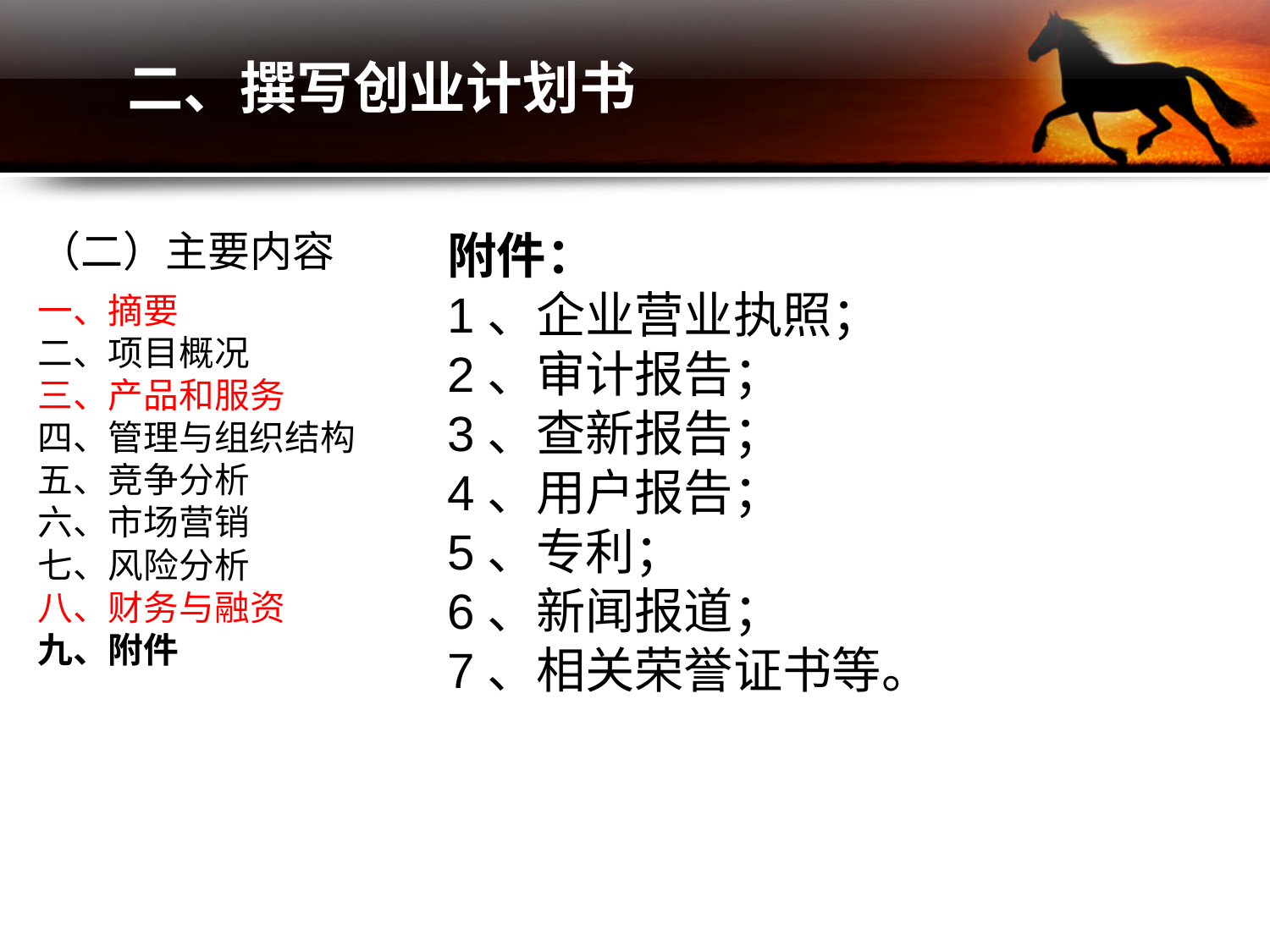

二、撰写创业计划书
（二）主要内容
附件：
1、企业营业执照；
2、审计报告；
3、查新报告；
4、用户报告；
5、专利；
6、新闻报道；
7、相关荣誉证书等。
一、摘要
二、项目概况
三、产品和服务
四、管理与组织结构
五、竞争分析
六、市场营销
七、风险分析
八、财务与融资
九、附件